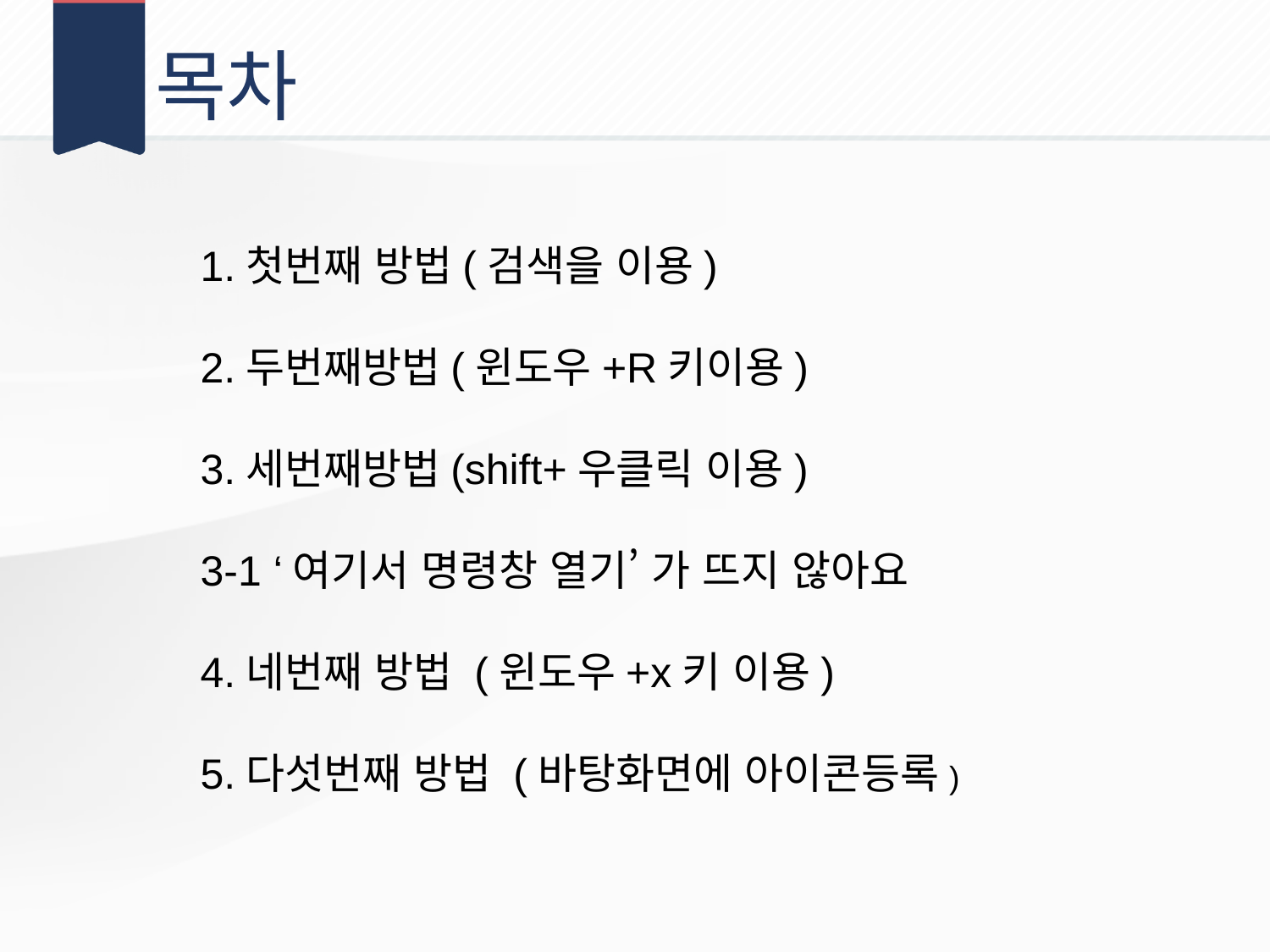

목차
1.첫번째 방법(검색을 이용)

2.두번째방법(윈도우+R키이용)

3.세번째방법(shift+우클릭 이용)

3-1 ‘여기서 명령창 열기’ 가 뜨지 않아요

4.네번째 방법 (윈도우+x키 이용)

5.다섯번째 방법 (바탕화면에 아이콘등록)